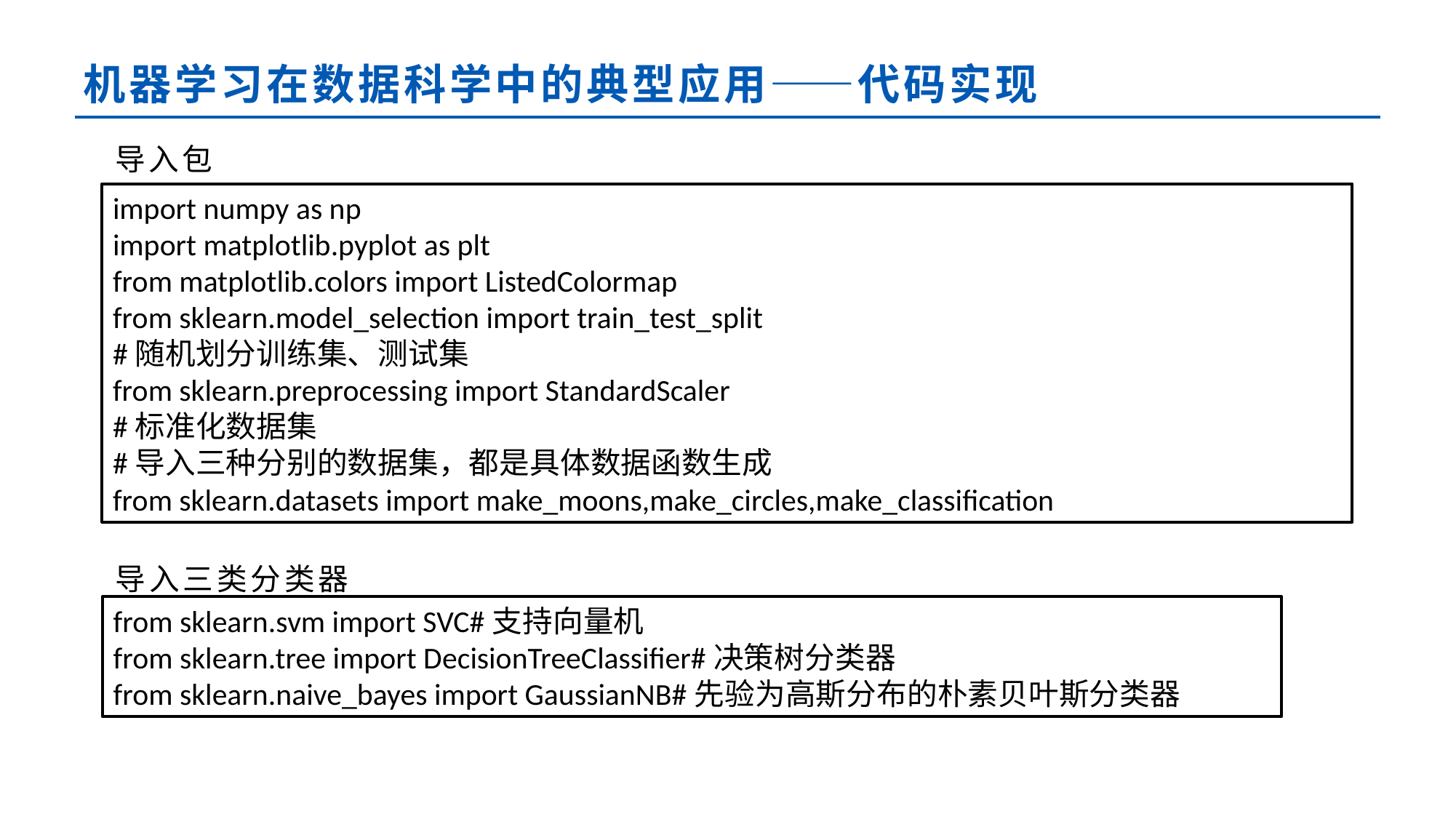

# 机器学习在数据科学中的典型应用——代码实现
导入包
import numpy as np
import matplotlib.pyplot as plt
from matplotlib.colors import ListedColormap
from sklearn.model_selection import train_test_split
#随机划分训练集、测试集
from sklearn.preprocessing import StandardScaler
#标准化数据集
#导入三种分别的数据集，都是具体数据函数生成
from sklearn.datasets import make_moons,make_circles,make_classification
导入三类分类器
from sklearn.svm import SVC#支持向量机
from sklearn.tree import DecisionTreeClassifier#决策树分类器
from sklearn.naive_bayes import GaussianNB#先验为高斯分布的朴素贝叶斯分类器
4